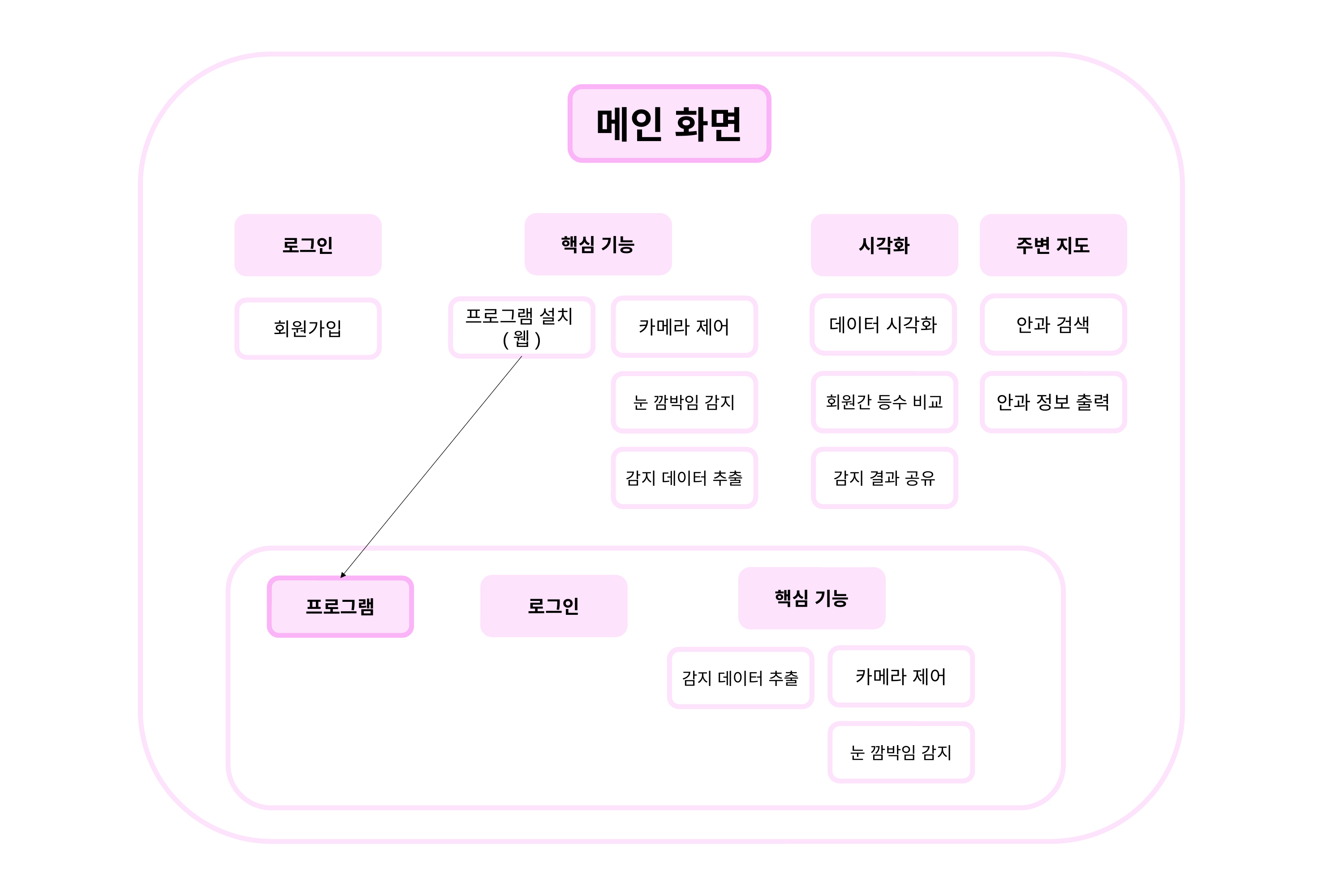

메인 화면
핵심 기능
로그인
주변 지도
시각화
데이터 시각화
안과 검색
카메라 제어
프로그램 설치(웹)
회원가입
회원간 등수 비교
안과 정보 출력
눈 깜박임 감지
감지 데이터 추출
감지 결과 공유

핵심 기능
로그인
프로그램
카메라 제어
감지 데이터 추출
눈 깜박임 감지